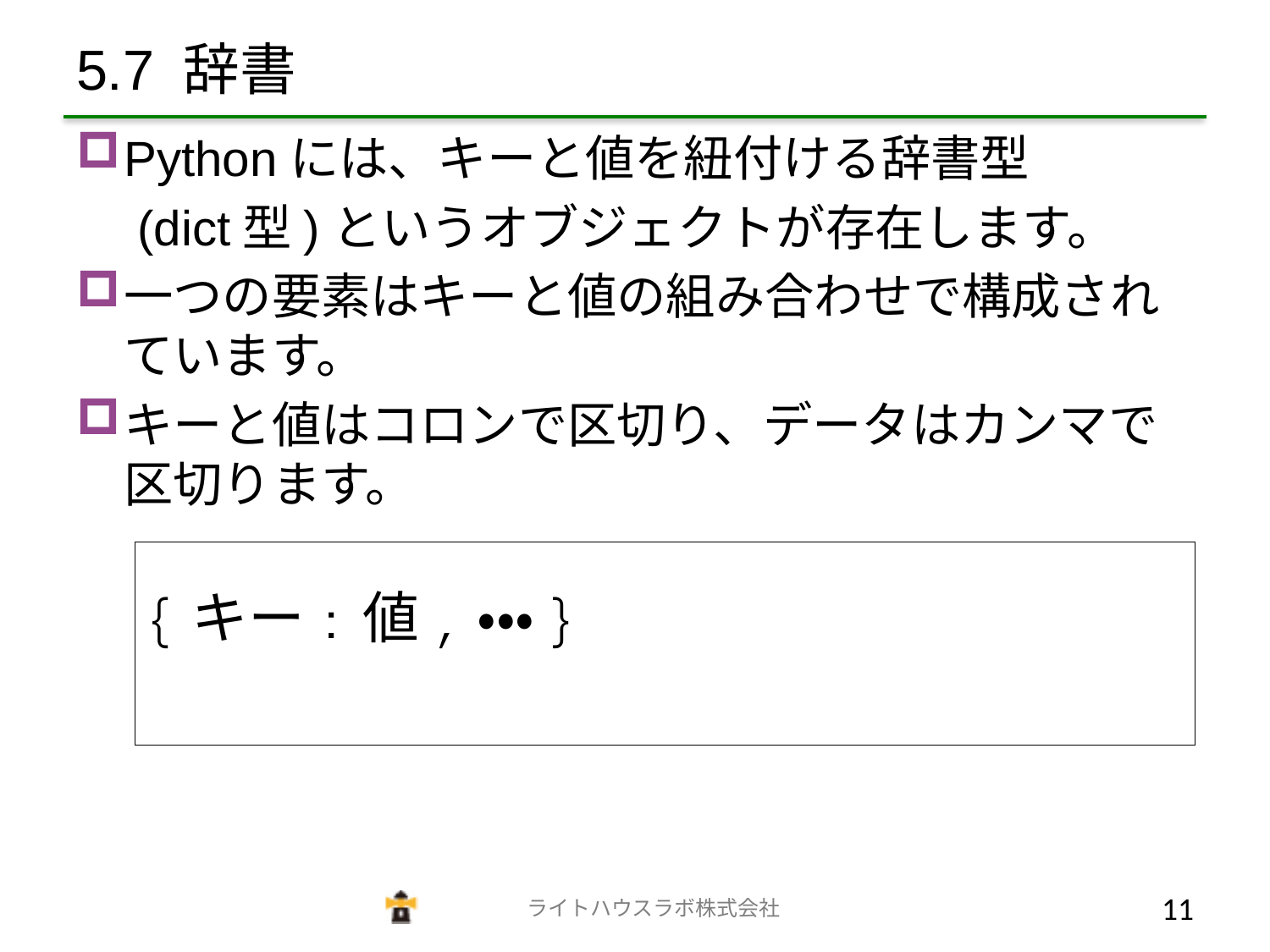

# 5.7 辞書
Pythonには、キーと値を紐付ける辞書型
　(dict型)というオブジェクトが存在します。
一つの要素はキーと値の組み合わせで構成されています。
キーと値はコロンで区切り、データはカンマで区切ります。

{キー:値,・・・}
　　　　　　　　　　　　　ライトハウスラボ株式会社
11